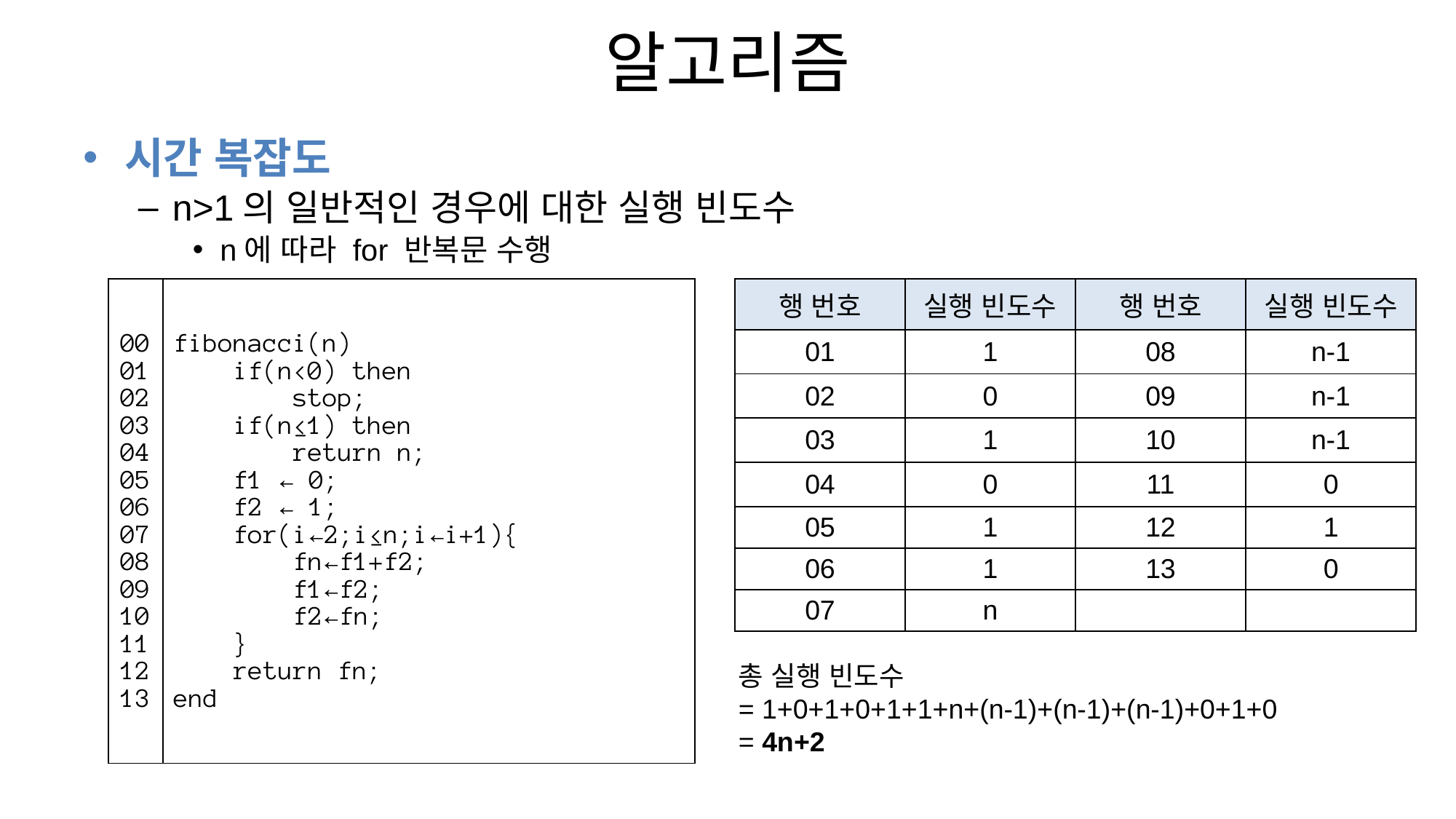

# 알고리즘
시간 복잡도
n>1의 일반적인 경우에 대한 실행 빈도수
n에 따라 for 반복문 수행
| 00 01 02 03 04 05 06 07 08 09 10 11 12 13 | fibonacci(n) if(n<0) then stop; if(n≤1) then return n; f1 ← 0; f2 ← 1; for(i←2;i≤n;i←i+1){ fn←f1+f2; f1←f2; f2←fn; } return fn; end |
| --- | --- |
| 행 번호 | 실행 빈도수 | 행 번호 | 실행 빈도수 |
| --- | --- | --- | --- |
| 01 | 1 | 08 | n-1 |
| 02 | 0 | 09 | n-1 |
| 03 | 1 | 10 | n-1 |
| 04 | 0 | 11 | 0 |
| 05 | 1 | 12 | 1 |
| 06 | 1 | 13 | 0 |
| 07 | n |  |  |
총 실행 빈도수
= 1+0+1+0+1+1+n+(n-1)+(n-1)+(n-1)+0+1+0
= 4n+2